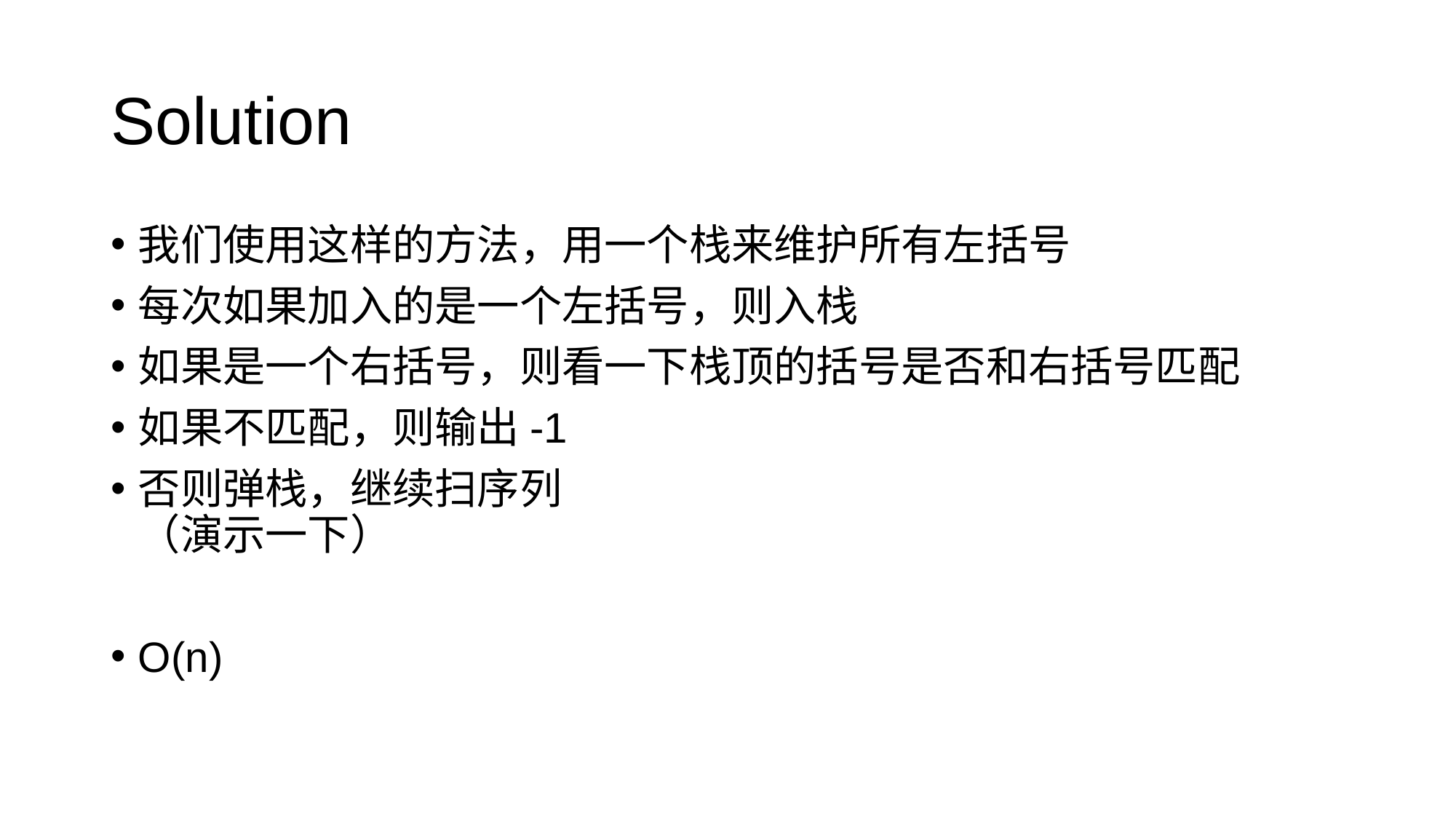

# Solution
我们使用这样的方法，用一个栈来维护所有左括号
每次如果加入的是一个左括号，则入栈
如果是一个右括号，则看一下栈顶的括号是否和右括号匹配
如果不匹配，则输出-1
否则弹栈，继续扫序列
（演示一下）

O(n)